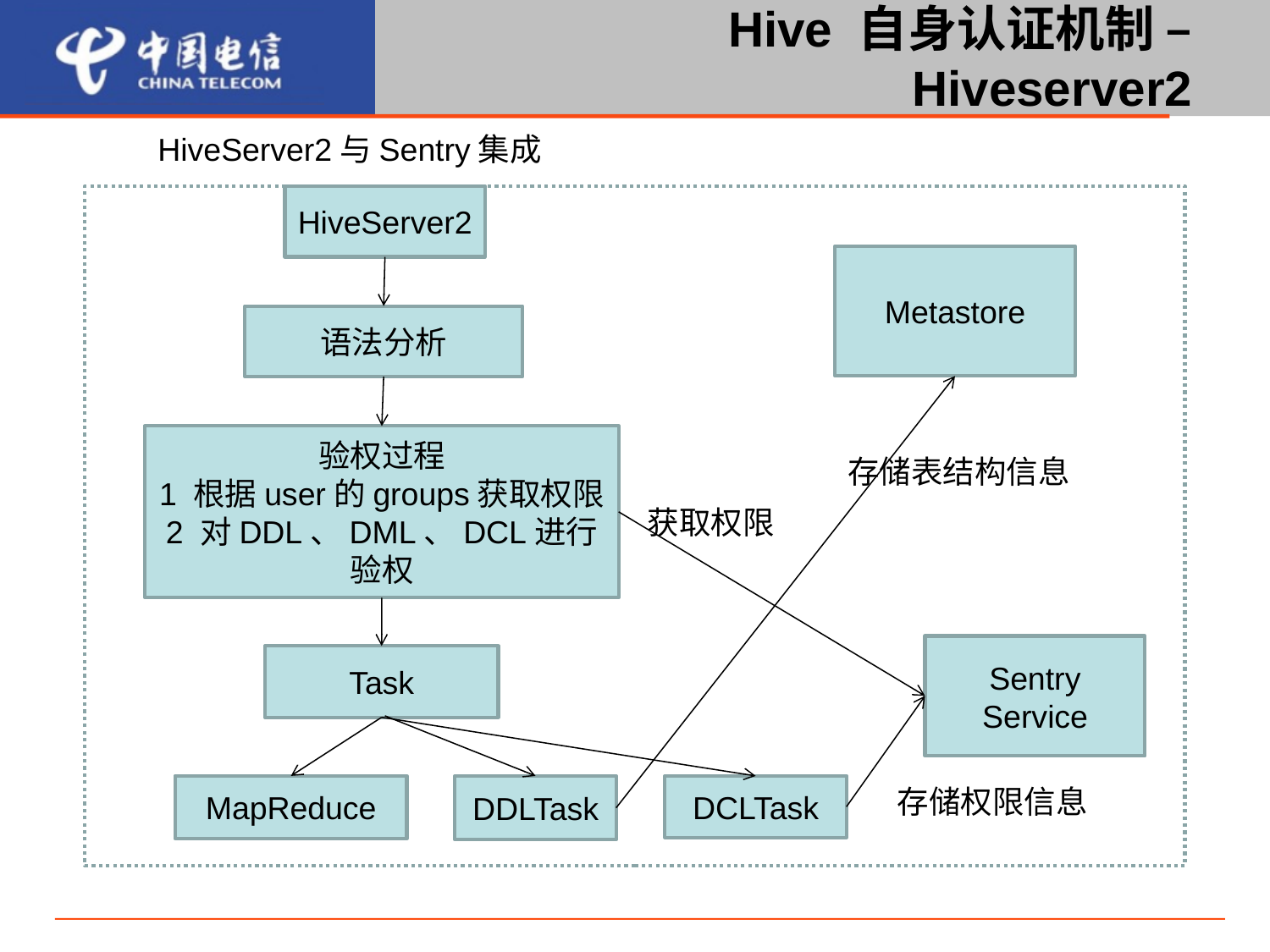

# Hive 自身认证机制 – Hiveserver2
HiveServer2与Sentry集成

HiveServer2

Metastore
语法分析
验权过程
1 根据user的groups获取权限
2 对DDL、DML、DCL进行验权
存储表结构信息
获取权限
Sentry Service
Task
MapReduce
DDLTask
DCLTask
存储权限信息